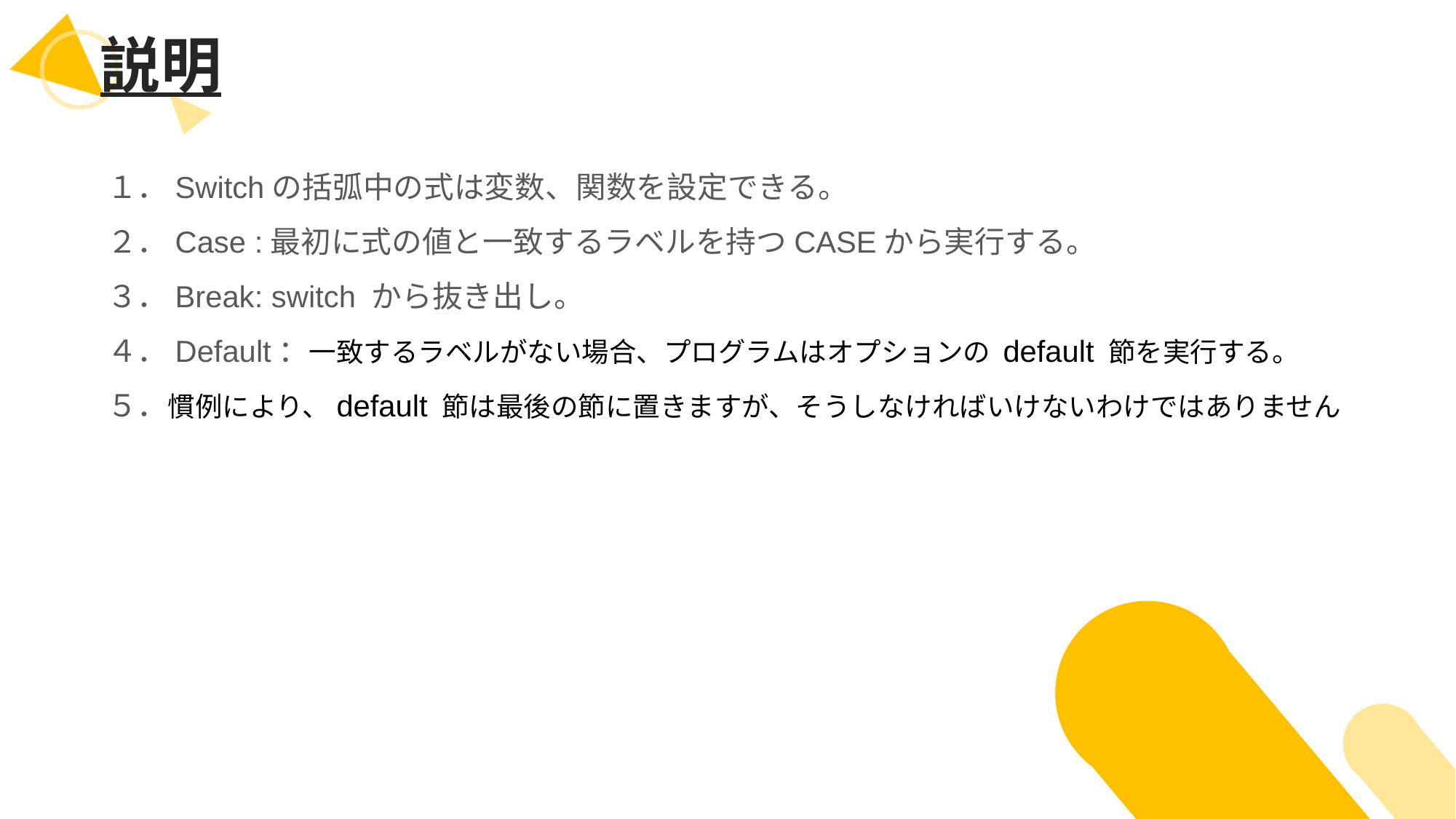

説明

１．Switchの括弧中の式は変数、関数を設定できる。
２．Case :最初に式の値と一致するラベルを持つCASEから実行する。
３．Break: switch から抜き出し。
４．Default：一致するラベルがない場合、プログラムはオプションの default 節を実行する。
５．慣例により、default 節は最後の節に置きますが、そうしなければいけないわけではありません